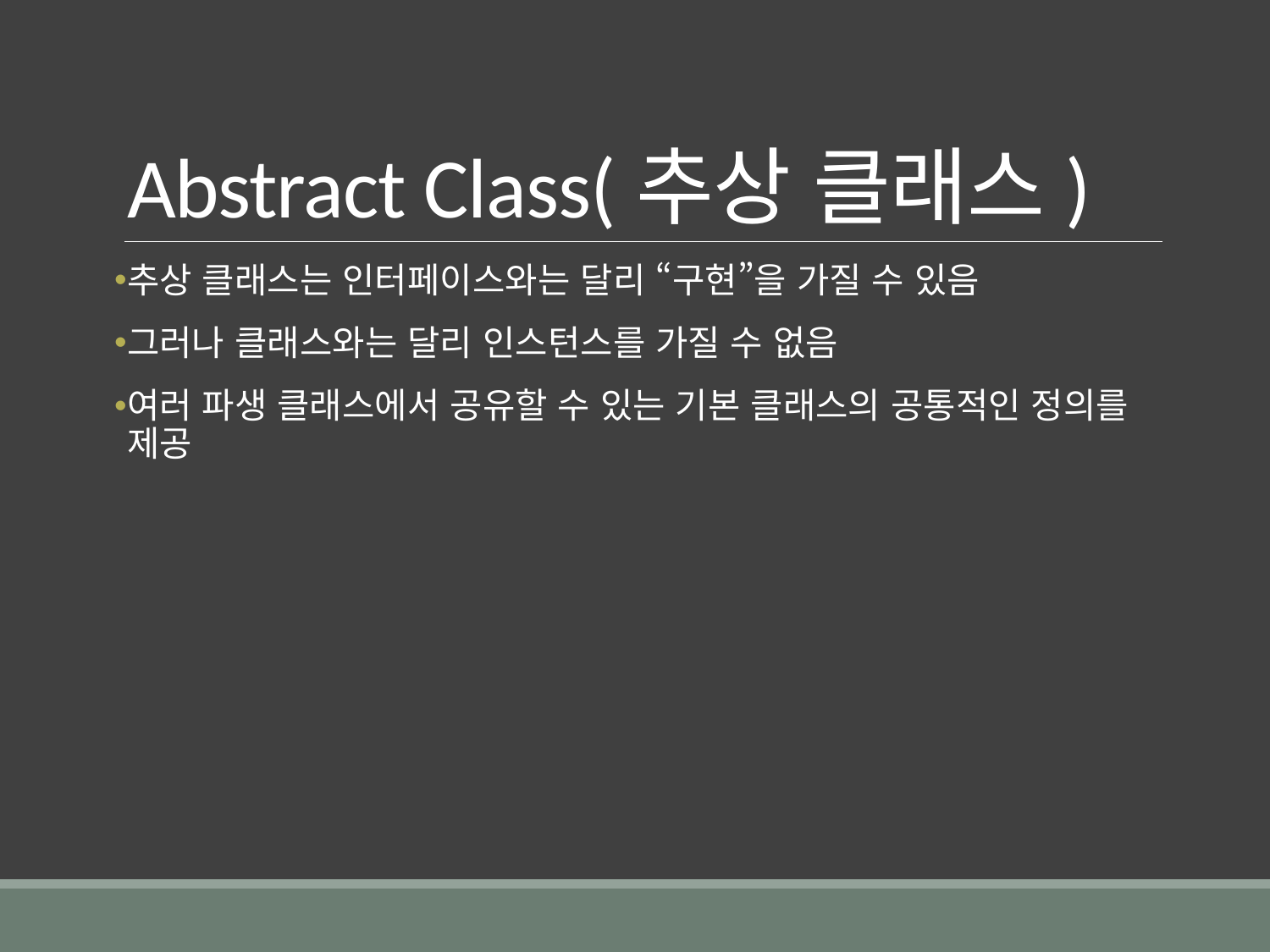

# Abstract Class(추상 클래스)
추상 클래스는 인터페이스와는 달리 “구현”을 가질 수 있음
그러나 클래스와는 달리 인스턴스를 가질 수 없음
여러 파생 클래스에서 공유할 수 있는 기본 클래스의 공통적인 정의를 제공